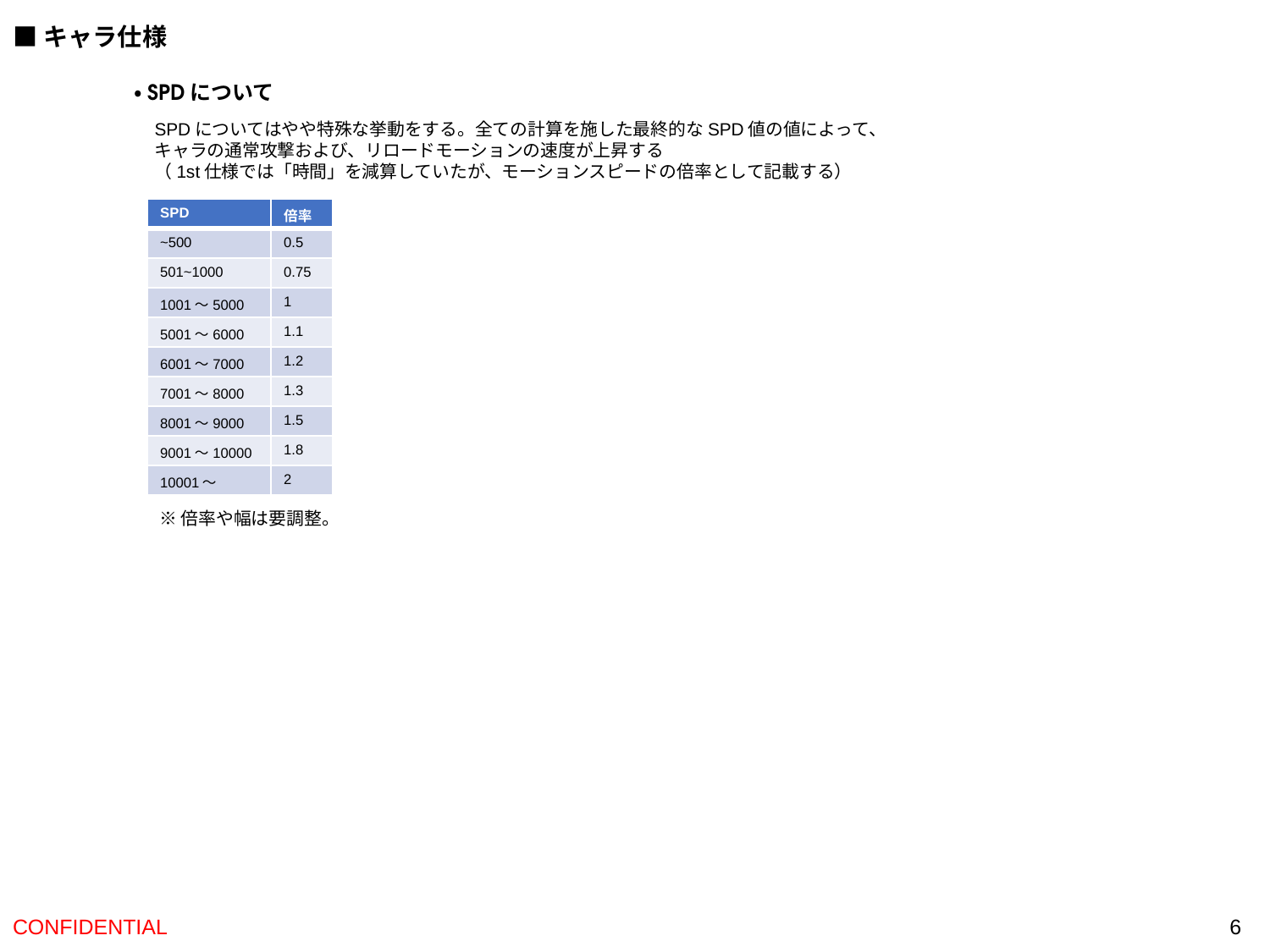

■キャラ仕様
・SPDについて
SPDについてはやや特殊な挙動をする。全ての計算を施した最終的なSPD値の値によって、
キャラの通常攻撃および、リロードモーションの速度が上昇する
（1st仕様では「時間」を減算していたが、モーションスピードの倍率として記載する）
| SPD | 倍率 |
| --- | --- |
| ~500 | 0.5 |
| 501~1000 | 0.75 |
| 1001～5000 | 1 |
| 5001～6000 | 1.1 |
| 6001～7000 | 1.2 |
| 7001～8000 | 1.3 |
| 8001～9000 | 1.5 |
| 9001～10000 | 1.8 |
| 10001～ | 2 |
※倍率や幅は要調整。
6
CONFIDENTIAL